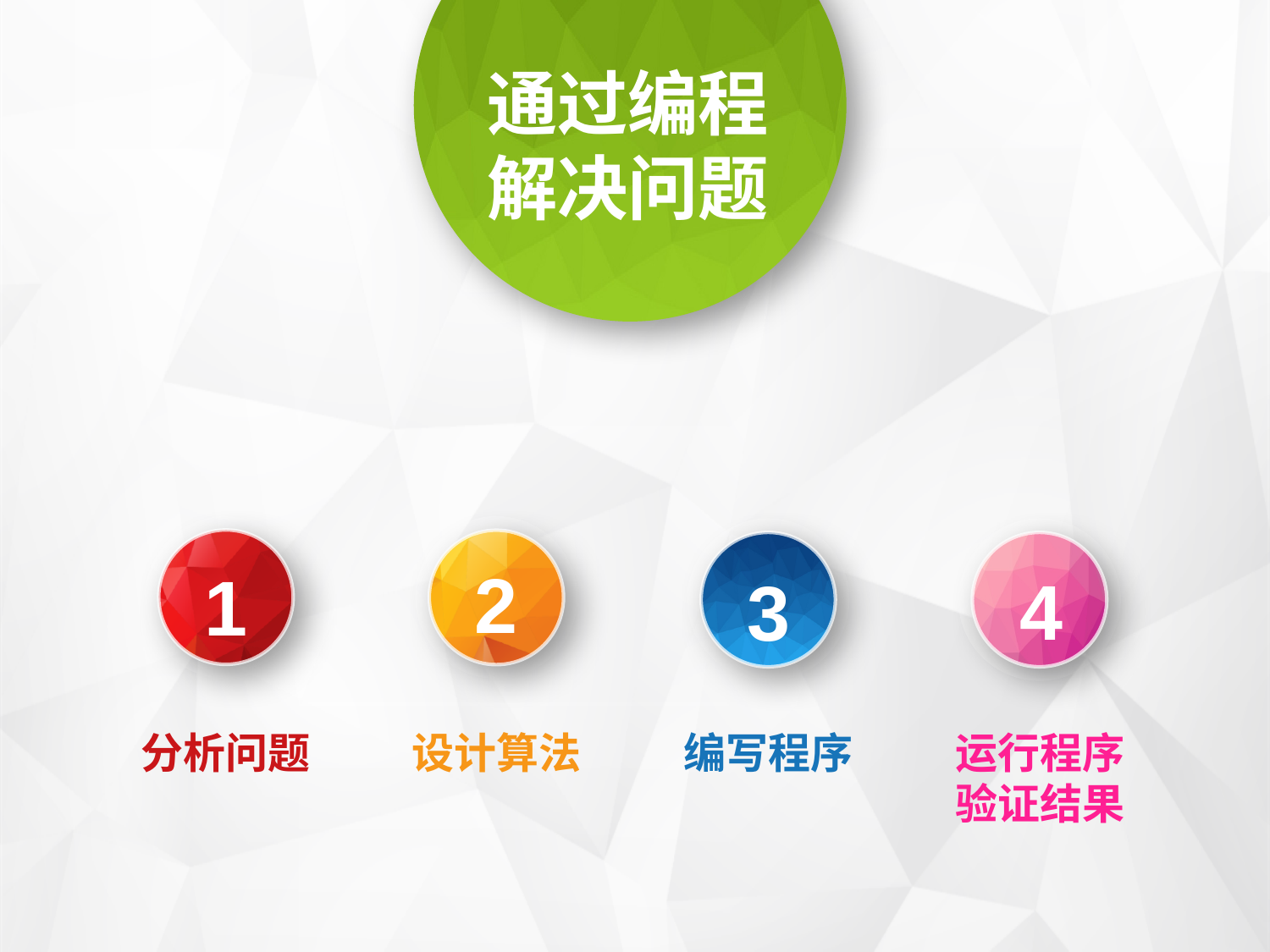

通过编程
解决问题

1

2

3

4
分析问题
设计算法
编写程序
运行程序
验证结果